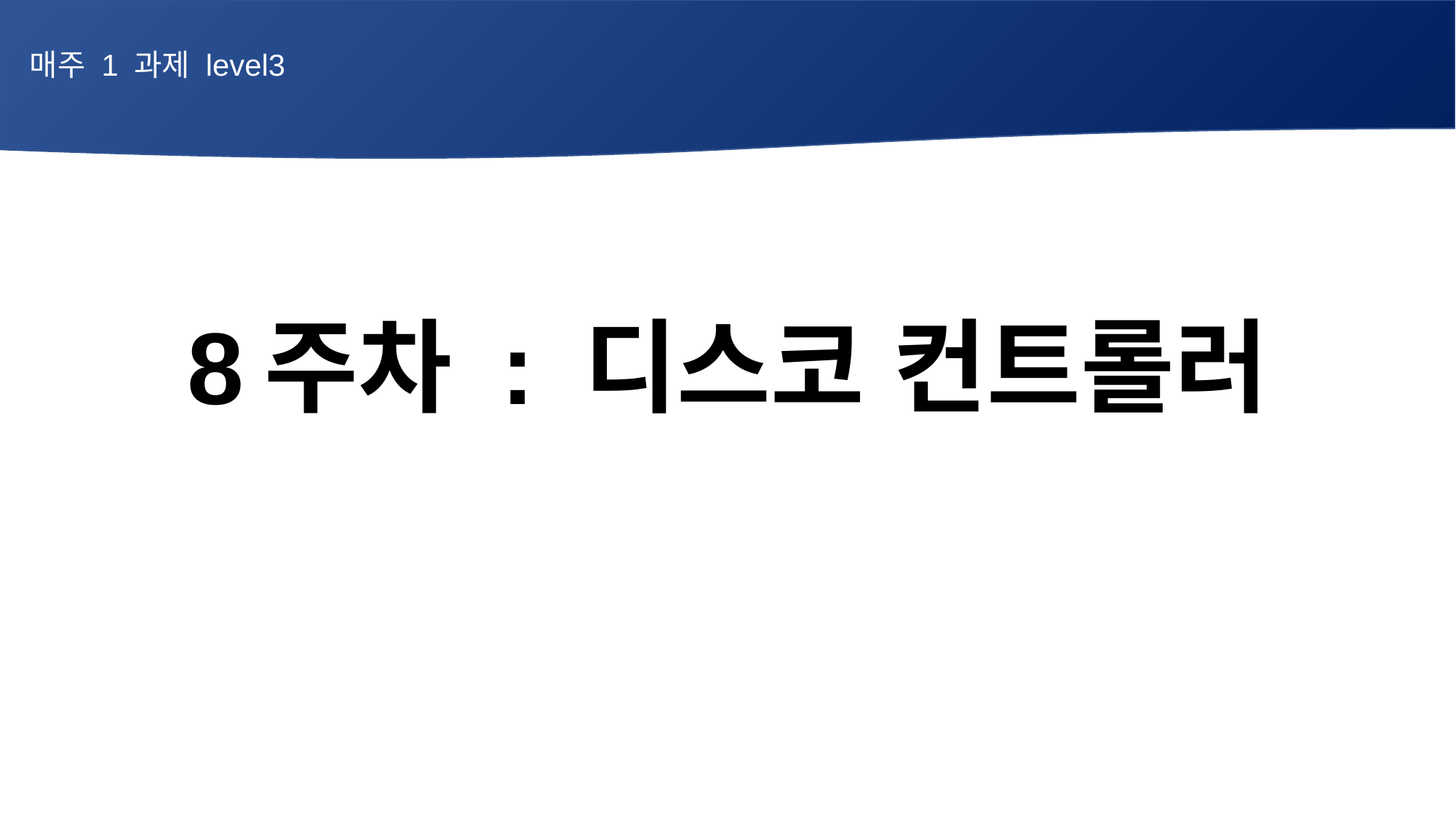

매주 1 과제 level3
8주차 : 디스코 컨트롤러